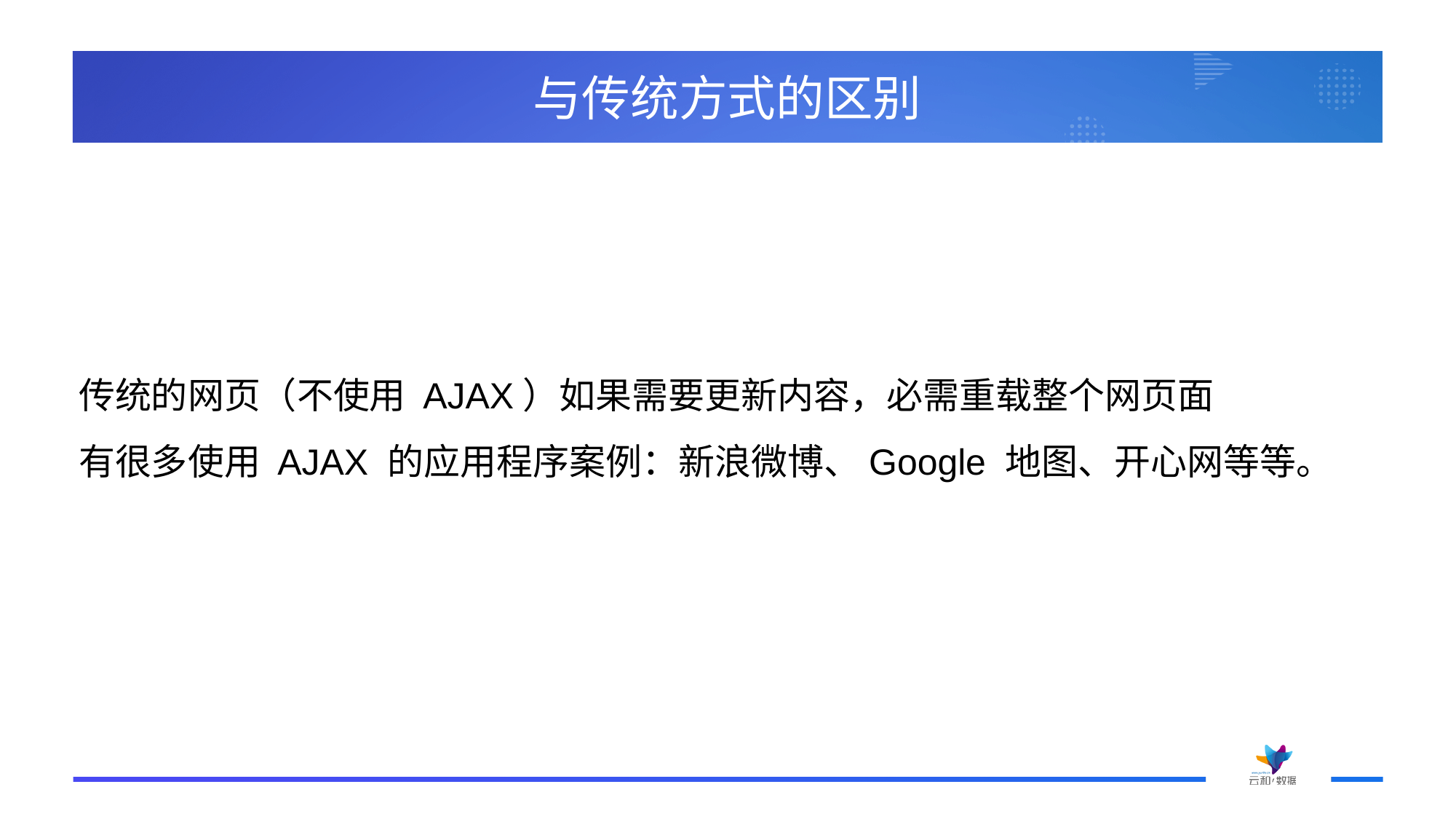

# 与传统方式的区别

传统的网页（不使用 AJAX）如果需要更新内容，必需重载整个网页面
有很多使用 AJAX 的应用程序案例：新浪微博、Google 地图、开心网等等。